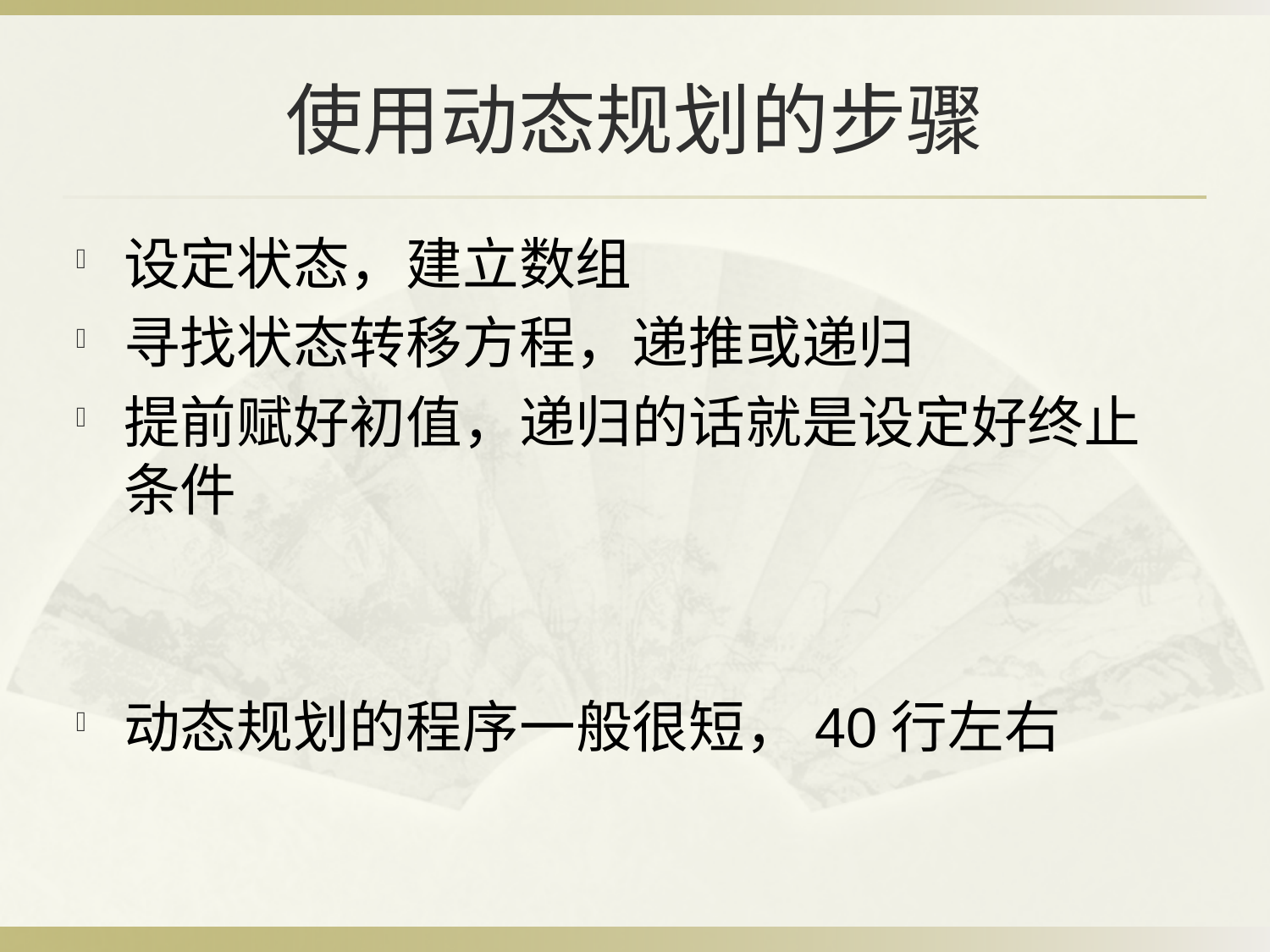

# 使用动态规划的步骤
设定状态，建立数组
寻找状态转移方程，递推或递归
提前赋好初值，递归的话就是设定好终止条件

动态规划的程序一般很短，40行左右